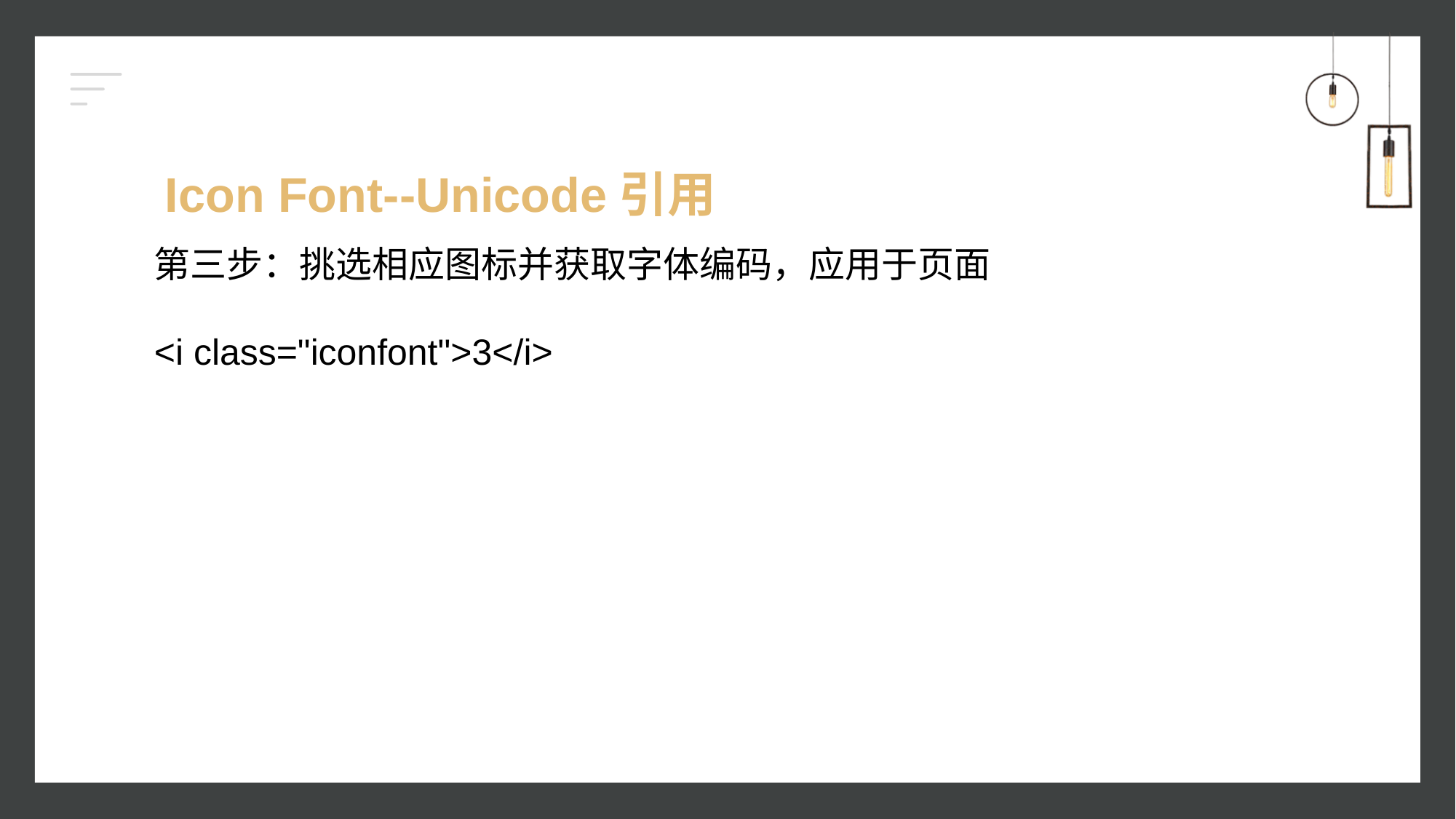

# Icon Font--Unicode引用
第三步：挑选相应图标并获取字体编码，应用于页面

<i class="iconfont">3</i>

第二步：定义使用 iconfont 的样式

.iconfont{
    font-family:"iconfont" !important;
    font-size:16px;font-style:normal;
    -webkit-font-smoothing: antialiased;
    -webkit-text-stroke-width: 0.2px;
    -moz-osx-font-smoothing: grayscale;
}

第一步：拷贝项目下面生成的 font-face

@font-face {font-family: 'iconfont';
    src: url('iconfont.eot');
    src: url('iconfont.eot?#iefix') format('embedded-opentype'),
    url('iconfont.woff') format('woff'),
    url('iconfont.ttf') format('truetype'),
    url('iconfont.svg#iconfont') format('svg');
}
unicode 是字体在网页端最原始的应用方式，特点是：

兼容性最好，支持 ie6+，及所有现代浏览器。
支持按字体的方式去动态调整图标大小，颜色等等。
但是因为是字体，所以不支持多色。只能使用平台里单色的图标，就算项目里有多色图标也会自动去色。